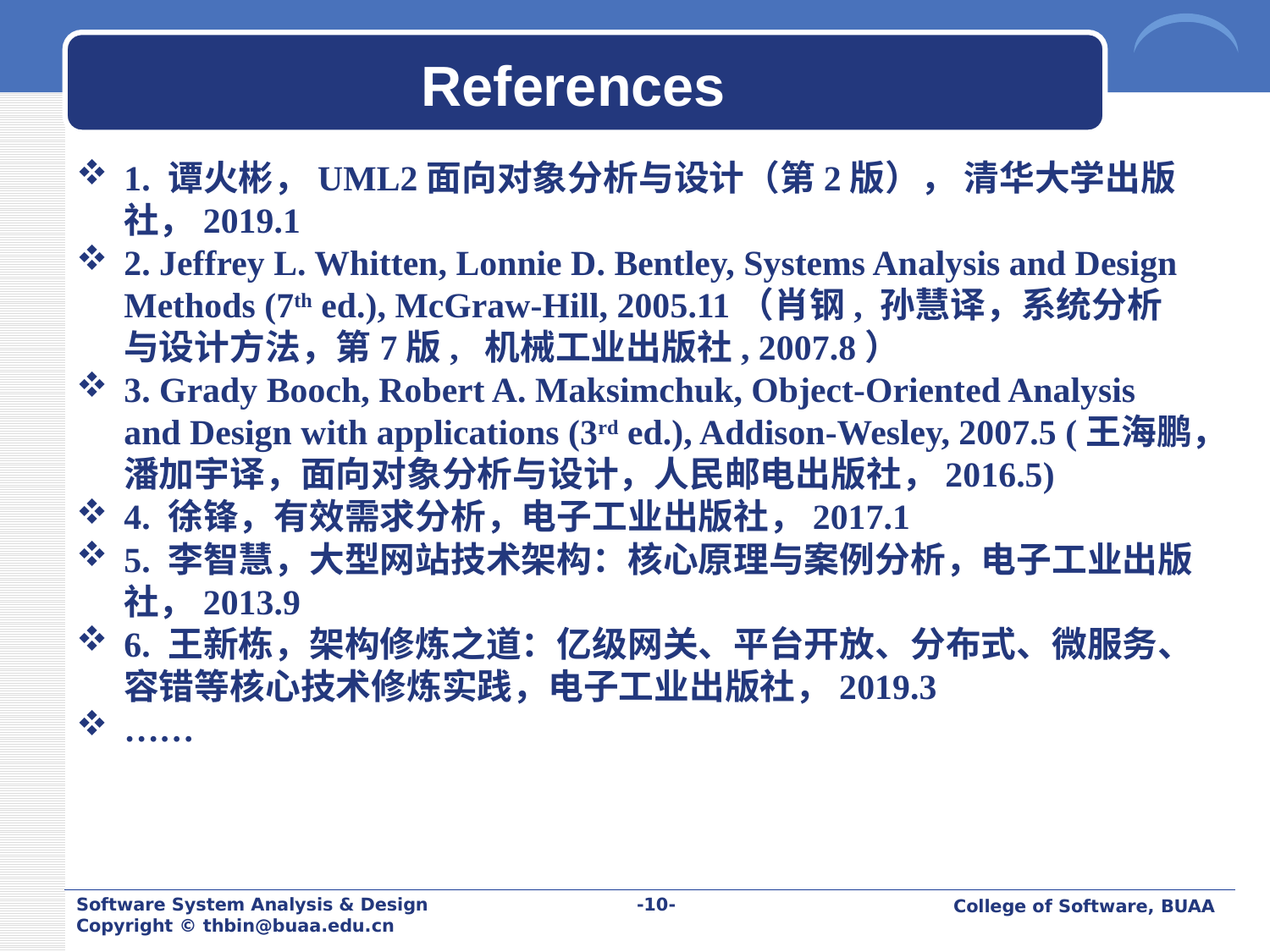

References
1. 谭火彬，UML2面向对象分析与设计（第2版）， 清华大学出版社，2019.1
2. Jeffrey L. Whitten, Lonnie D. Bentley, Systems Analysis and Design Methods (7th ed.), McGraw-Hill, 2005.11（肖钢, 孙慧译，系统分析与设计方法，第7版,  机械工业出版社, 2007.8）
3. Grady Booch, Robert A. Maksimchuk, Object-Oriented Analysis and Design with applications (3rd ed.), Addison-Wesley, 2007.5 (王海鹏，潘加宇译，面向对象分析与设计，人民邮电出版社，2016.5)
4. 徐锋，有效需求分析，电子工业出版社，2017.1
5. 李智慧，大型网站技术架构：核心原理与案例分析，电子工业出版社，2013.9
6. 王新栋，架构修炼之道：亿级网关、平台开放、分布式、微服务、容错等核心技术修炼实践，电子工业出版社，2019.3
……
Software System Analysis & Design
Copyright © thbin@buaa.edu.cn
-10-
College of Software, BUAA